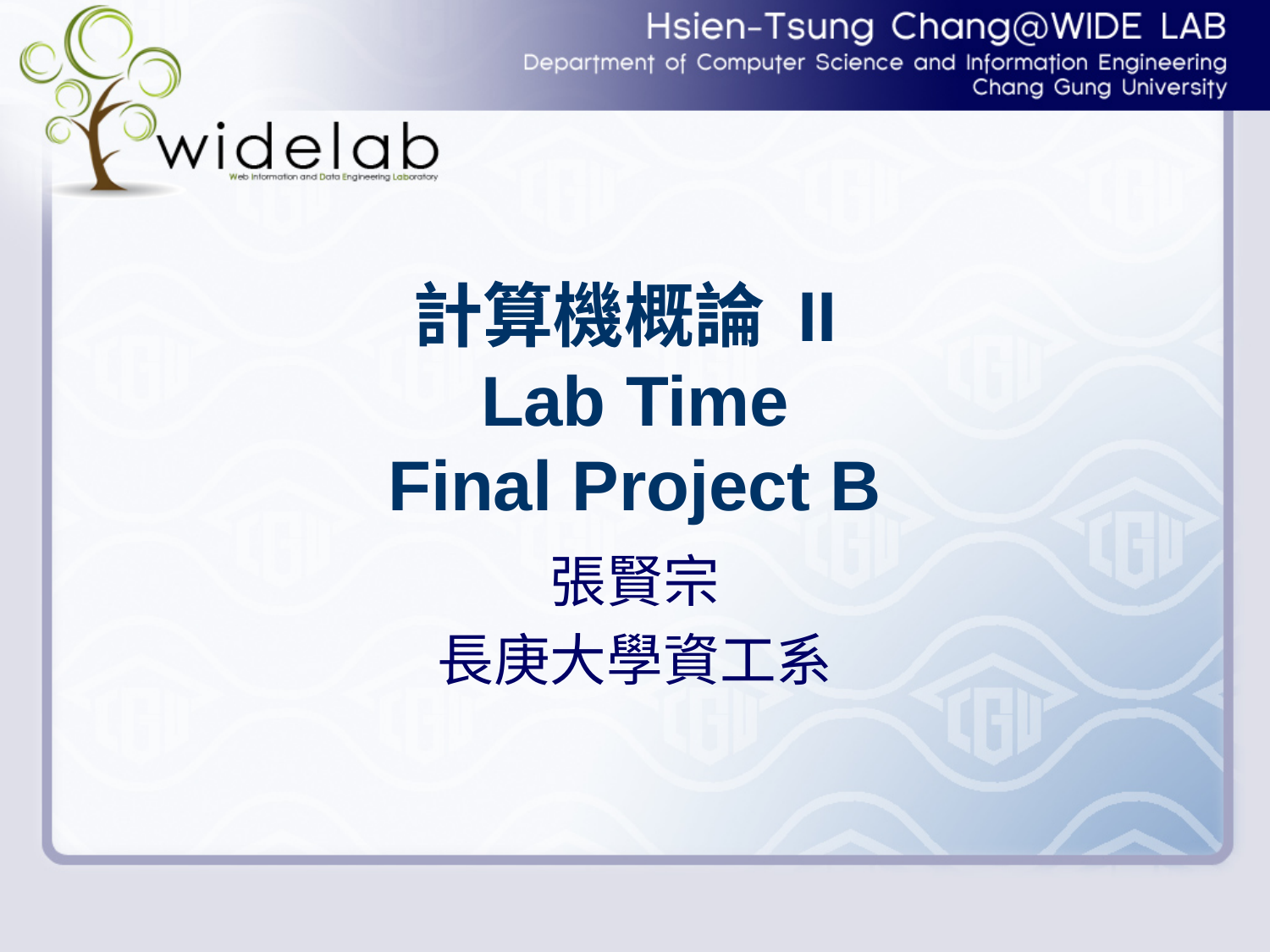

# 計算機概論 II Lab Time Final Project B
張賢宗
長庚大學資工系